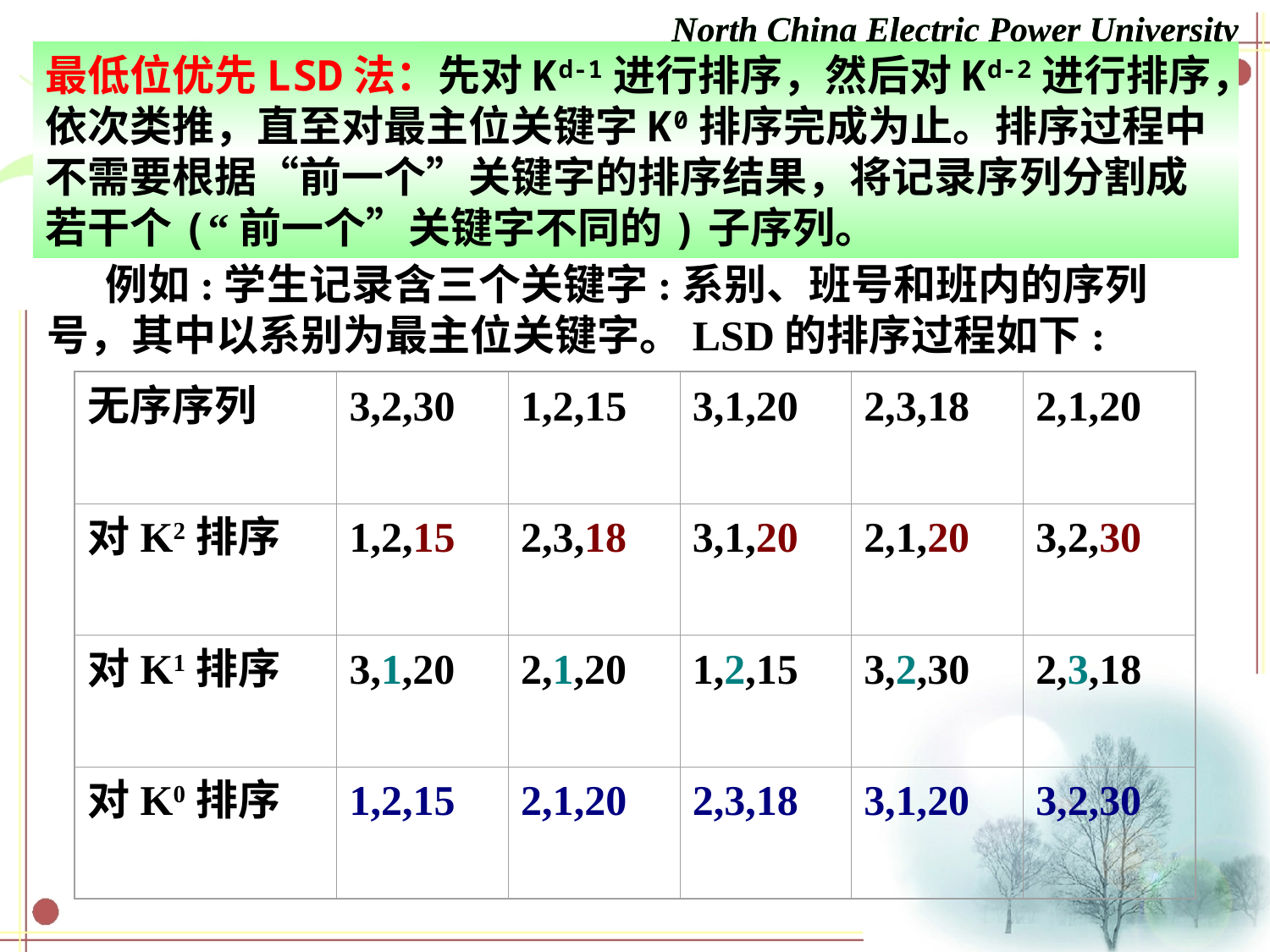

North China Electric Power University
最低位优先LSD法：先对Kd-1进行排序，然后对Kd-2进行排序，依次类推，直至对最主位关键字K0排序完成为止。排序过程中不需要根据“前一个”关键字的排序结果，将记录序列分割成若干个(“前一个”关键字不同的)子序列。
     例如:学生记录含三个关键字:系别、班号和班内的序列号，其中以系别为最主位关键字。LSD的排序过程如下:

无序序列

3,2,30

1,2,15

3,1,20

2,3,18

2,1,20

对K2排序

1,2,15

2,3,18

3,1,20

2,1,20

3,2,30

对K1排序

3,1,20

2,1,20

1,2,15

3,2,30

2,3,18

对K0排序

1,2,15

2,1,20

2,3,18

3,1,20

3,2,30